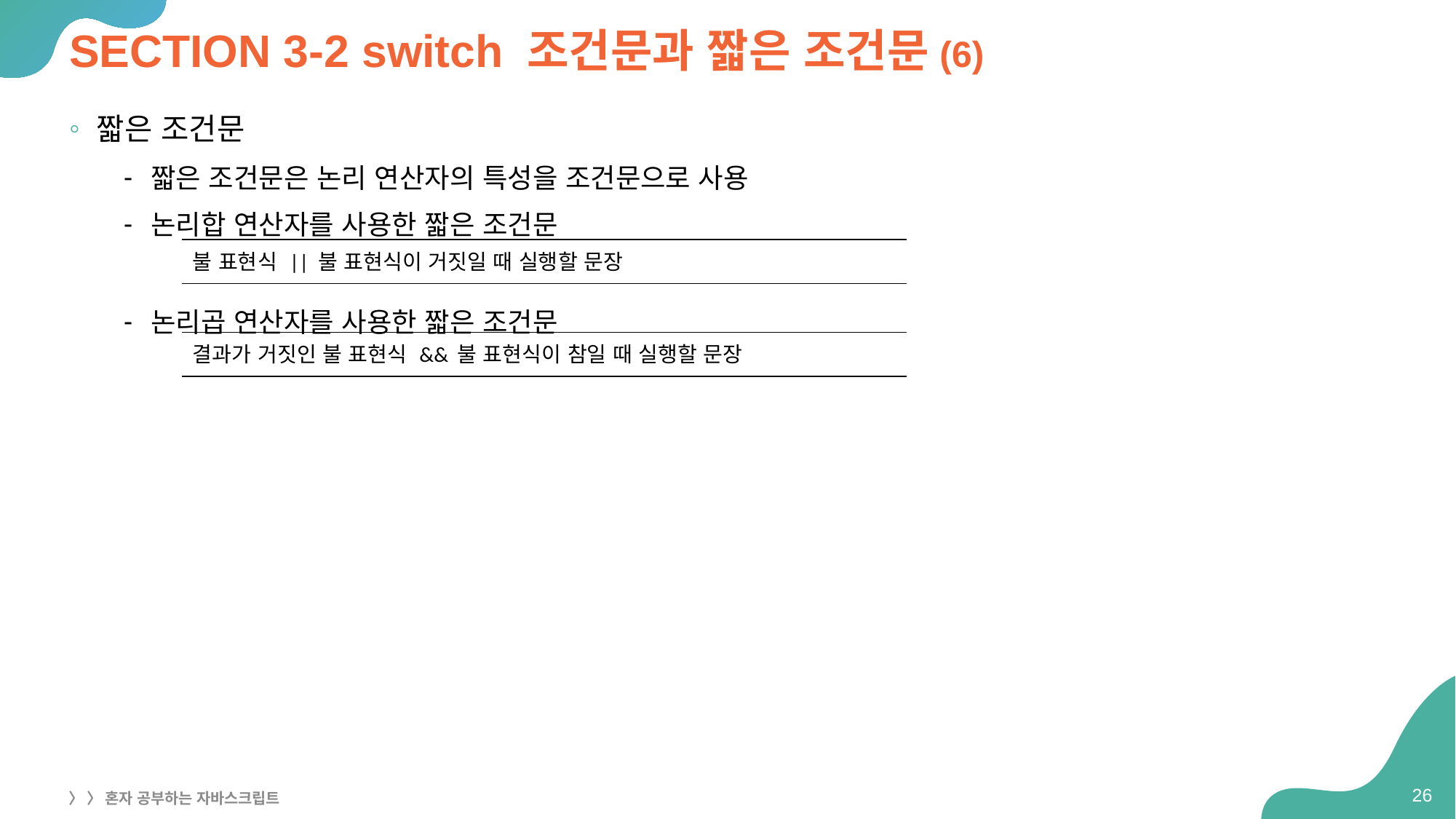

# SECTION 3-2 switch 조건문과 짧은 조건문(6)
짧은 조건문
짧은 조건문은 논리 연산자의 특성을 조건문으로 사용
논리합 연산자를 사용한 짧은 조건문

논리곱 연산자를 사용한 짧은 조건문

| 불 표현식 || 불 표현식이 거짓일 때 실행할 문장 |
| --- |
| 결과가 거짓인 불 표현식 && 불 표현식이 참일 때 실행할 문장 |
| --- |
26
〉 〉 혼자 공부하는 자바스크립트